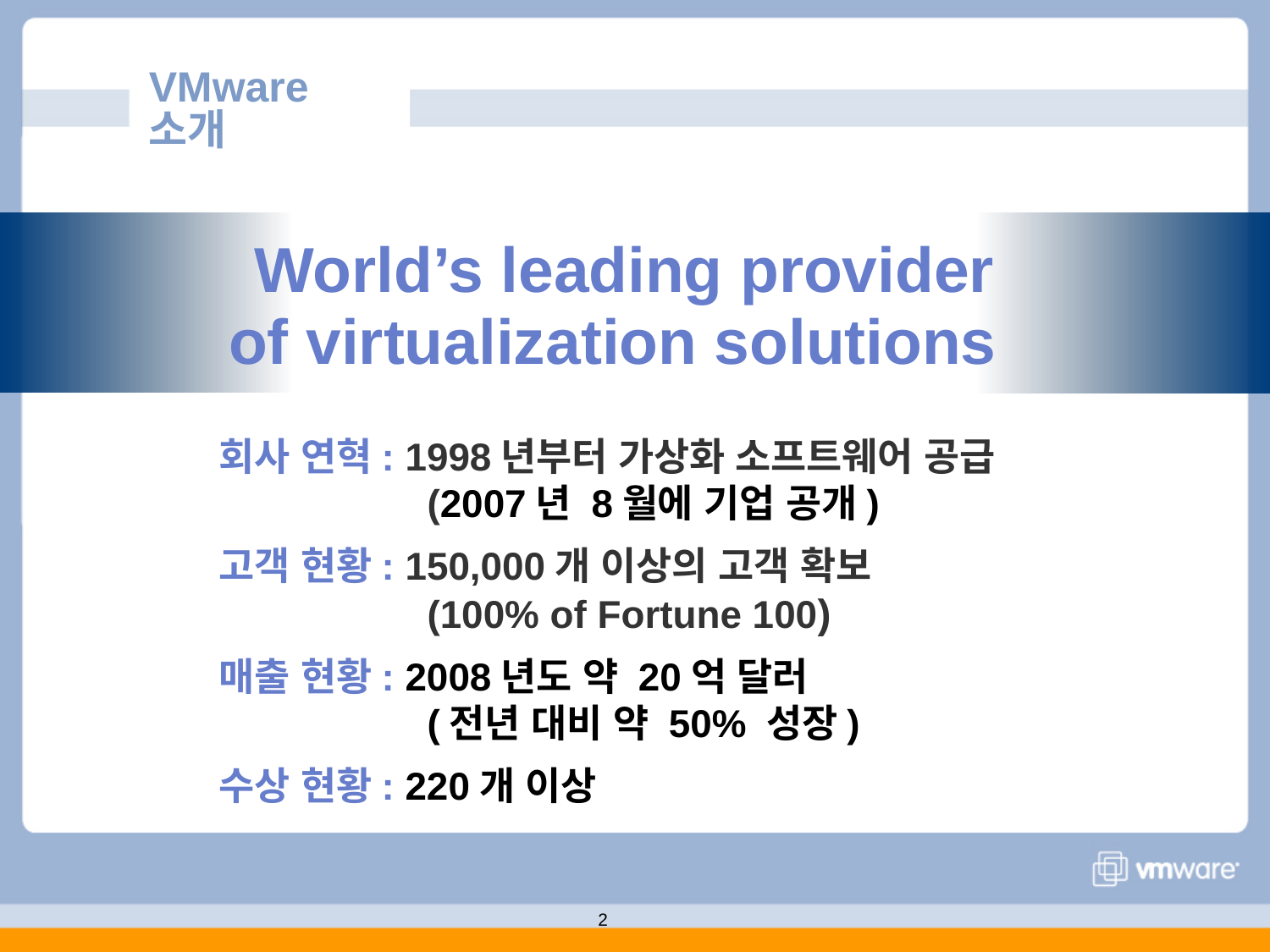

VMware 소개

World’s leading provider
of virtualization solutions
회사 연혁: 1998년부터 가상화 소프트웨어 공급
              (2007년 8월에 기업 공개)
고객 현황: 150,000개 이상의 고객 확보
              (100% of Fortune 100)
매출 현황: 2008년도 약 20억 달러
              (전년 대비 약 50% 성장)
수상 현황: 220개 이상
2